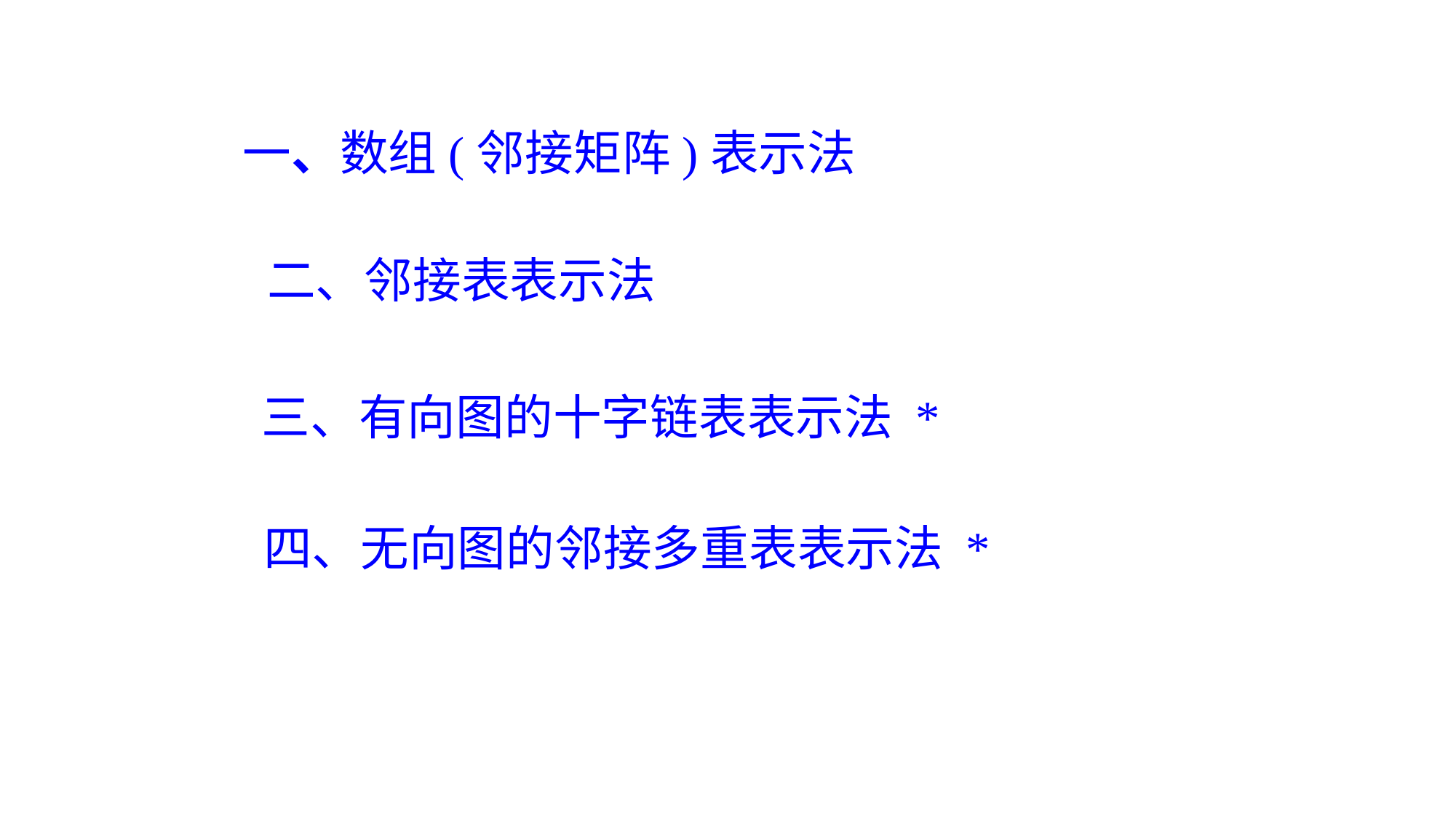

一、数组(邻接矩阵)表示法
二、邻接表表示法
三、有向图的十字链表表示法 *
四、无向图的邻接多重表表示法 *